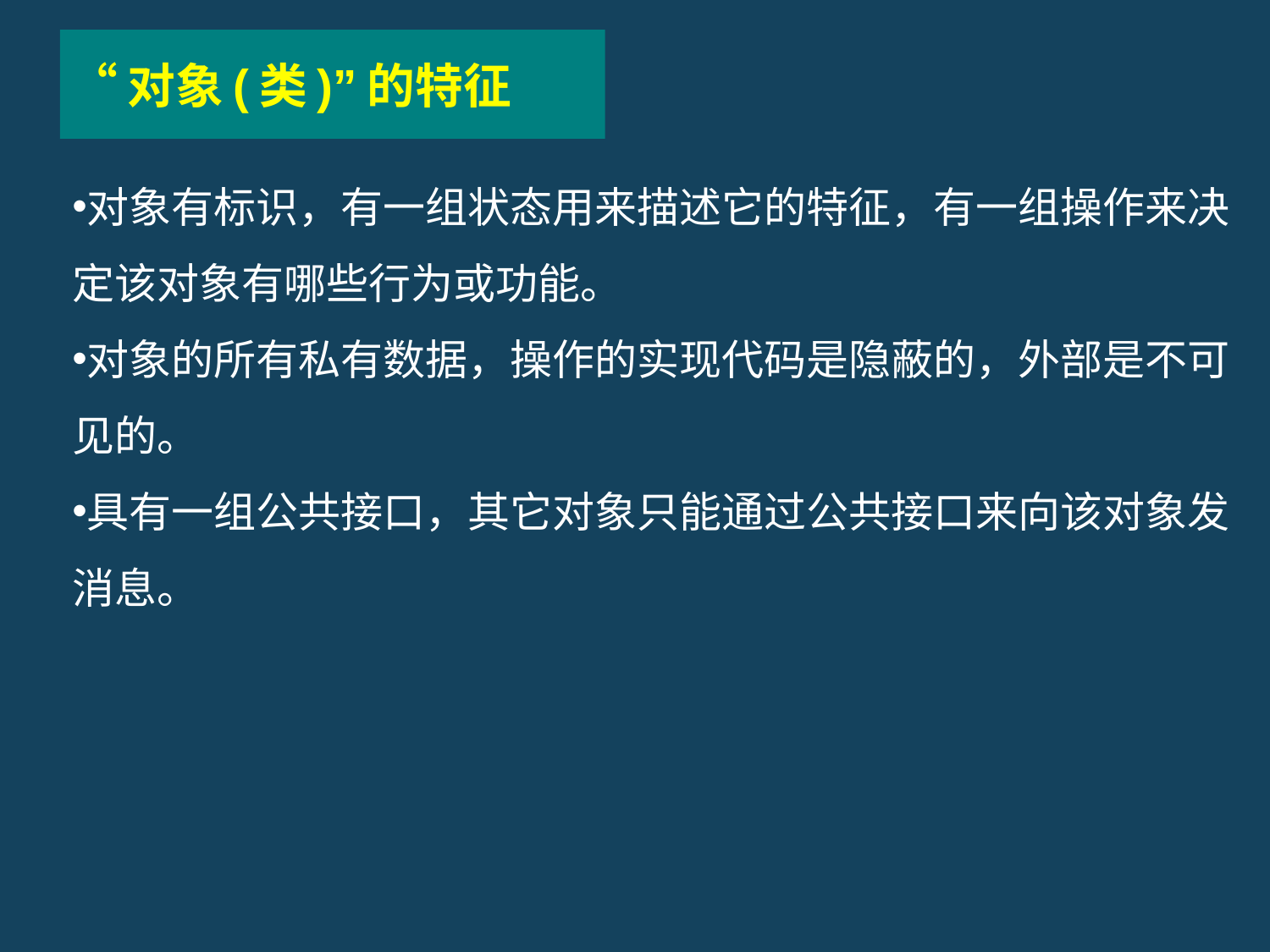

# “对象(类)”的特征
对象有标识，有一组状态用来描述它的特征，有一组操作来决定该对象有哪些行为或功能。
对象的所有私有数据，操作的实现代码是隐蔽的，外部是不可见的。
具有一组公共接口，其它对象只能通过公共接口来向该对象发消息。